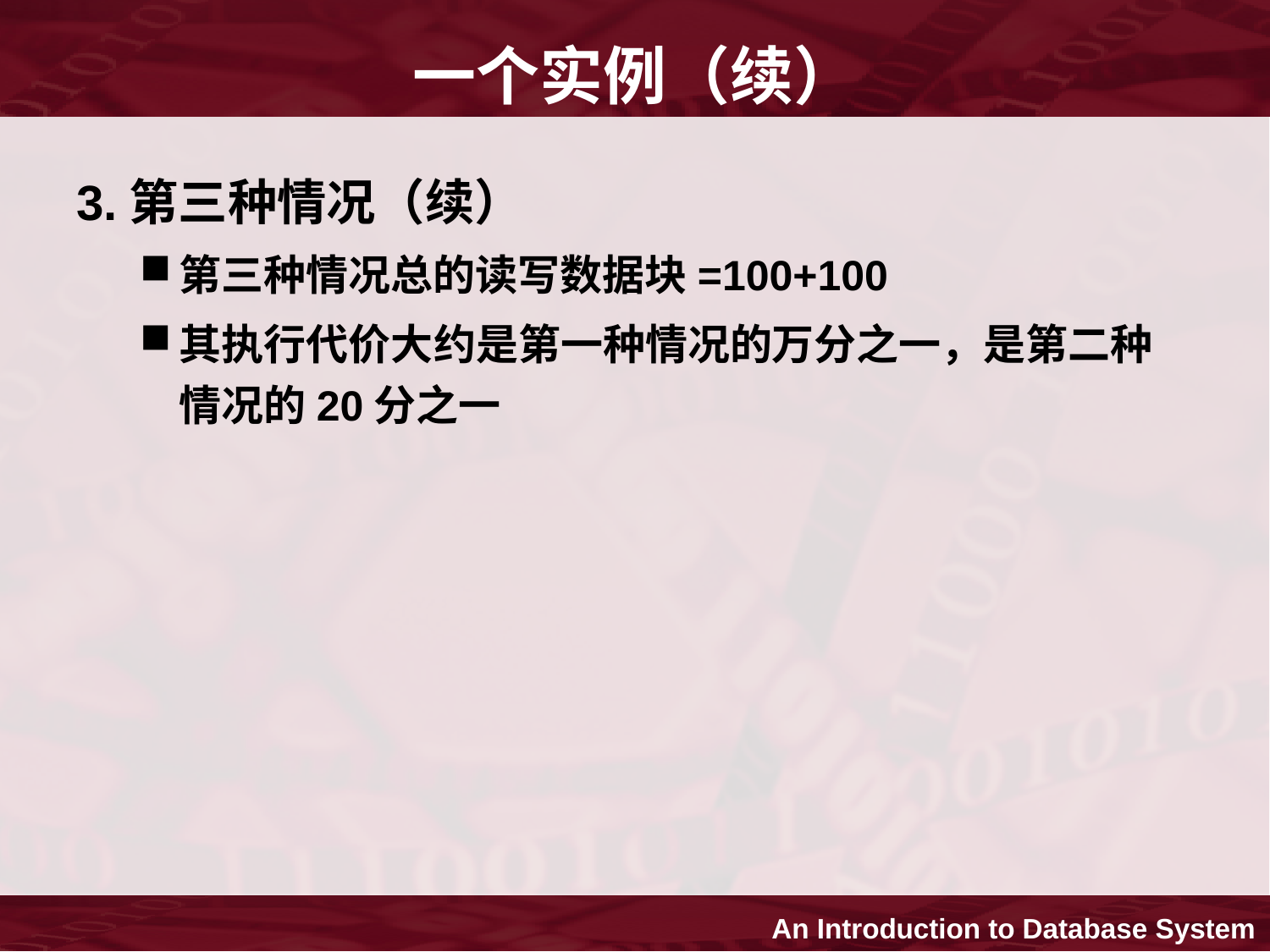

# 一个实例（续）
3.第三种情况（续）
第三种情况总的读写数据块=100+100
其执行代价大约是第一种情况的万分之一，是第二种情况的20分之一